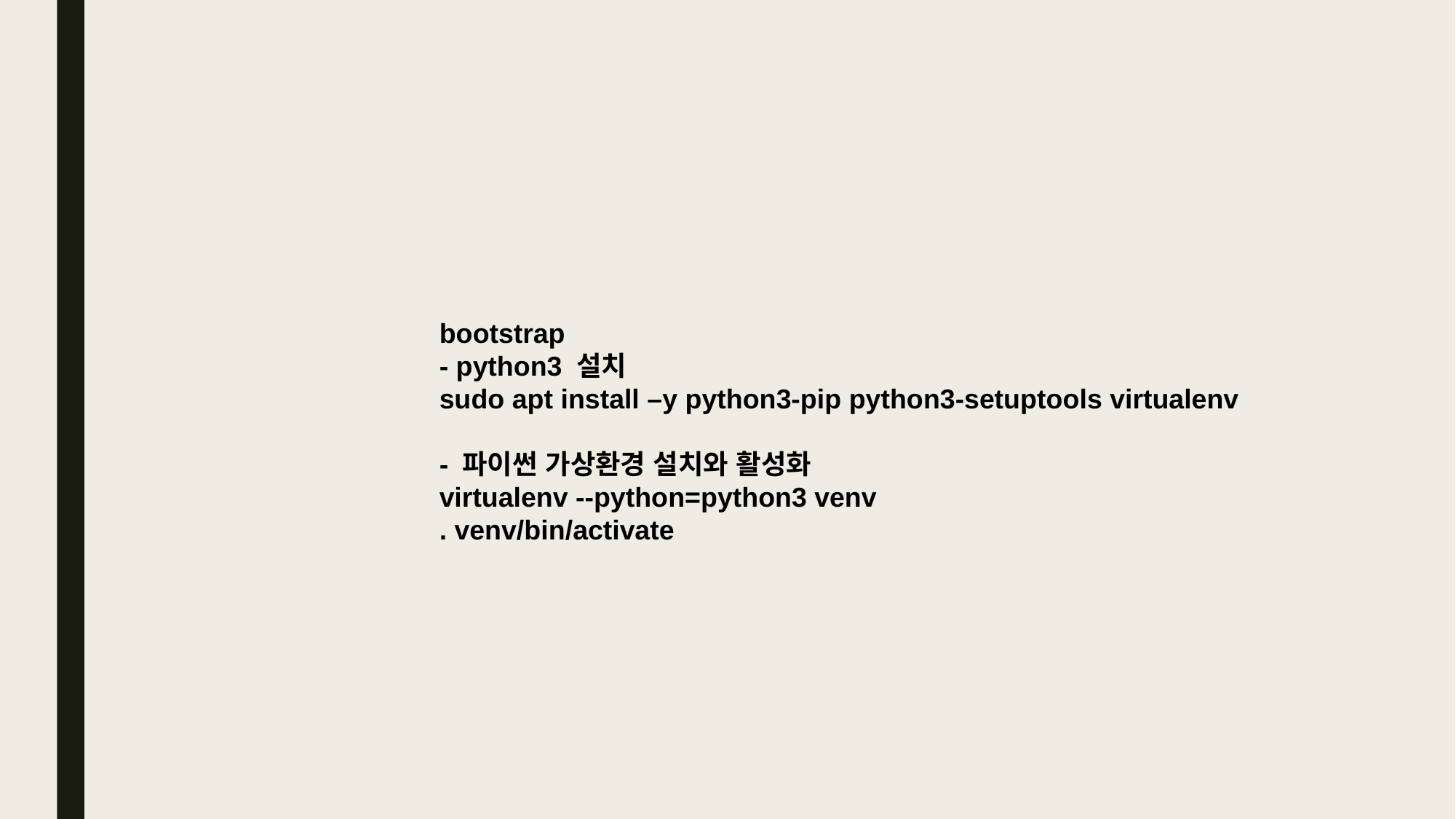

bootstrap
- python3 설치
sudo apt install –y python3-pip python3-setuptools virtualenv

- 파이썬 가상환경 설치와 활성화
virtualenv --python=python3 venv
. venv/bin/activate